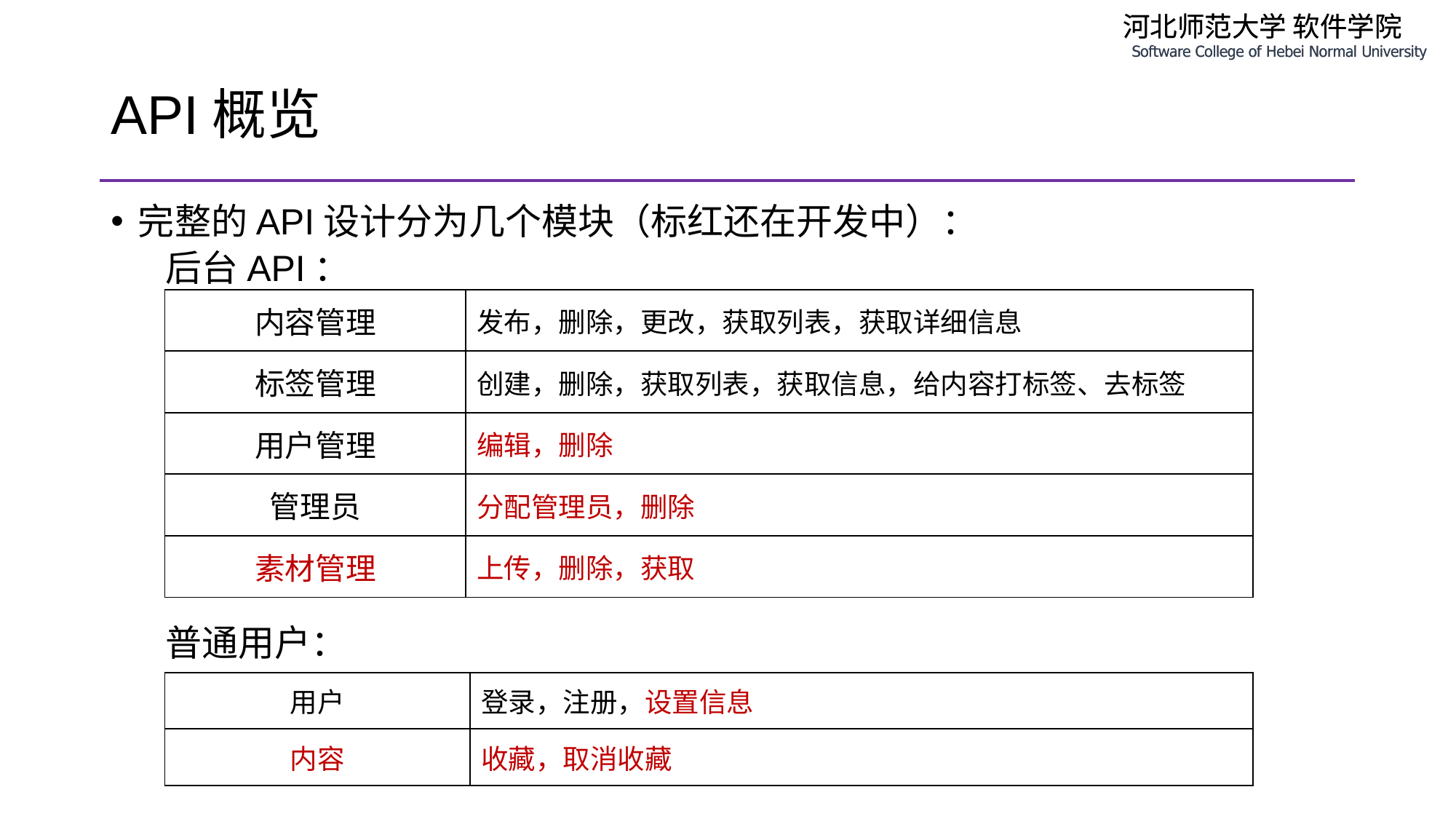

# API概览
完整的API设计分为几个模块（标红还在开发中）：
后台API：

普通用户：

| 内容管理 | 发布，删除，更改，获取列表，获取详细信息 |
| --- | --- |
| 标签管理 | 创建，删除，获取列表，获取信息，给内容打标签、去标签 |
| 用户管理 | 编辑，删除 |
| 管理员 | 分配管理员，删除 |
| 素材管理 | 上传，删除，获取 |
| 用户 | 登录，注册，设置信息 |
| --- | --- |
| 内容 | 收藏，取消收藏 |